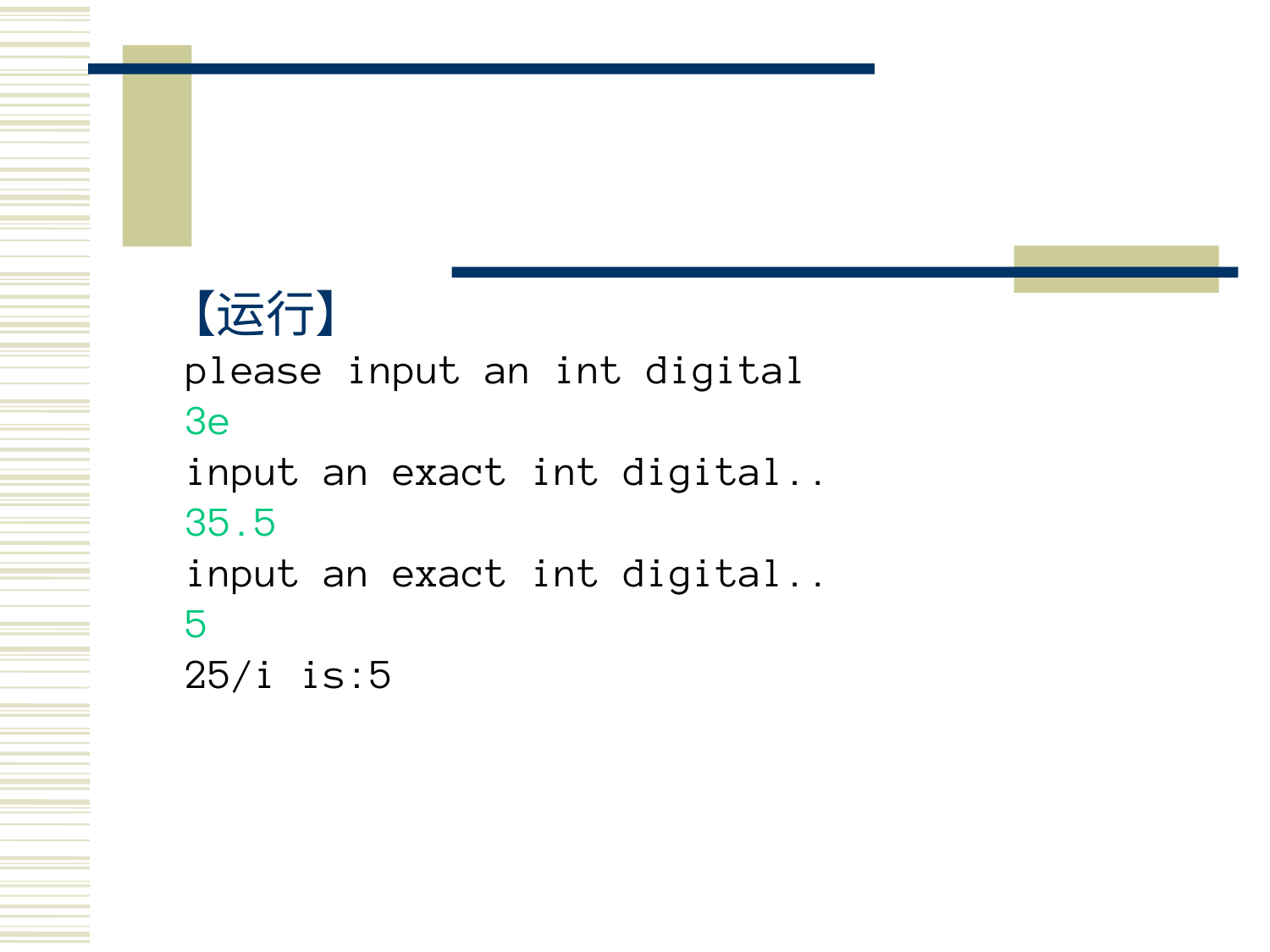

【运行】
please input an int digital
3e
input an exact int digital..
35.5
input an exact int digital..
5
25/i is:5